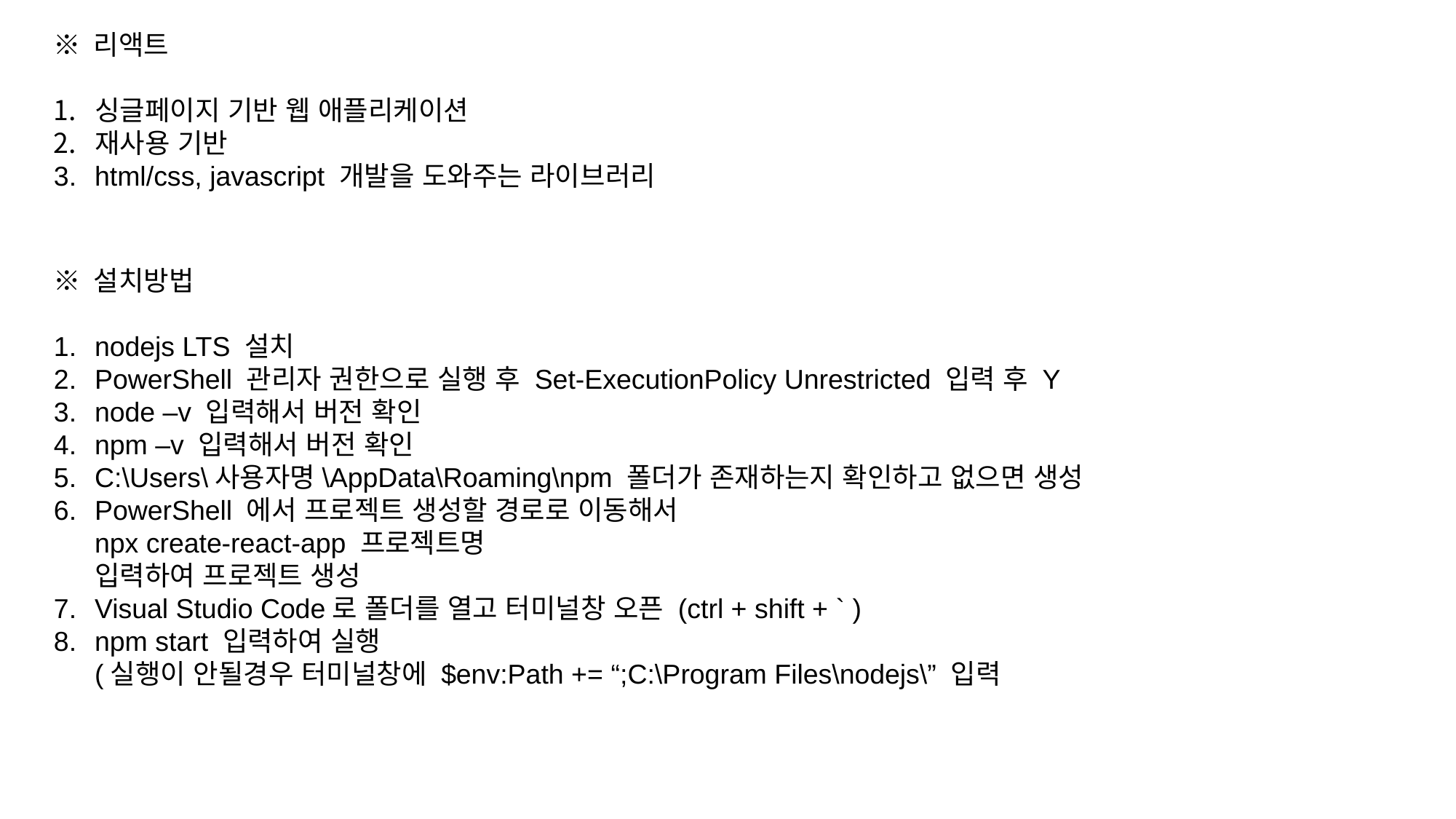

※ 리액트

싱글페이지 기반 웹 애플리케이션
재사용 기반
html/css, javascript 개발을 도와주는 라이브러리
※ 설치방법

nodejs LTS 설치
PowerShell 관리자 권한으로 실행 후 Set-ExecutionPolicy Unrestricted 입력 후 Y
node –v 입력해서 버전 확인
npm –v 입력해서 버전 확인
C:\Users\사용자명\AppData\Roaming\npm 폴더가 존재하는지 확인하고 없으면 생성
PowerShell 에서 프로젝트 생성할 경로로 이동해서
npx create-react-app 프로젝트명
입력하여 프로젝트 생성
Visual Studio Code로 폴더를 열고 터미널창 오픈 (ctrl + shift + ` )
npm start 입력하여 실행
(실행이 안될경우 터미널창에 $env:Path += “;C:\Program Files\nodejs\” 입력